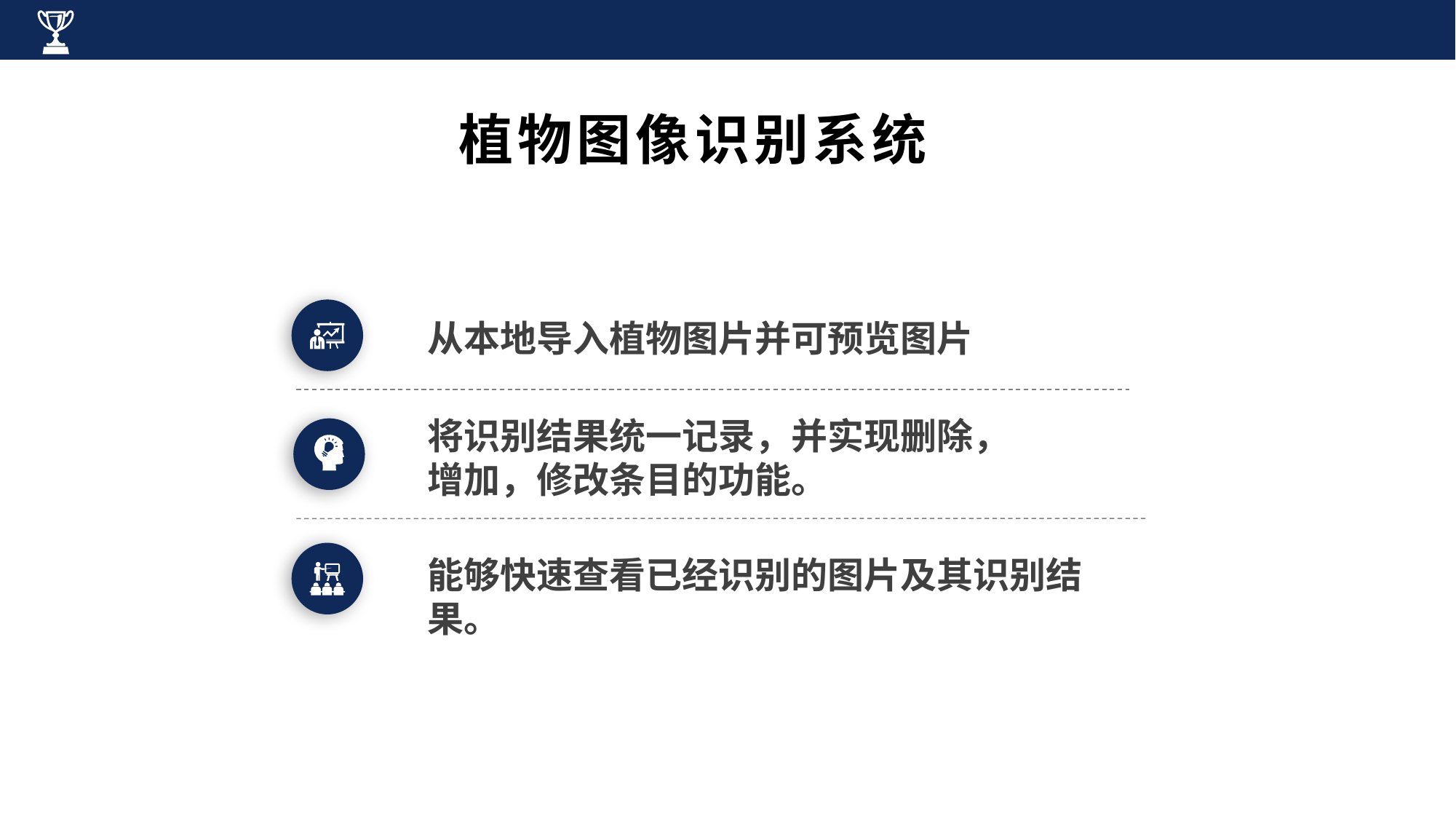

植物图像识别系统

从本地导入植物图片并可预览图片
将识别结果统一记录，并实现删除，增加，修改条目的功能。

能够快速查看已经识别的图片及其识别结果。